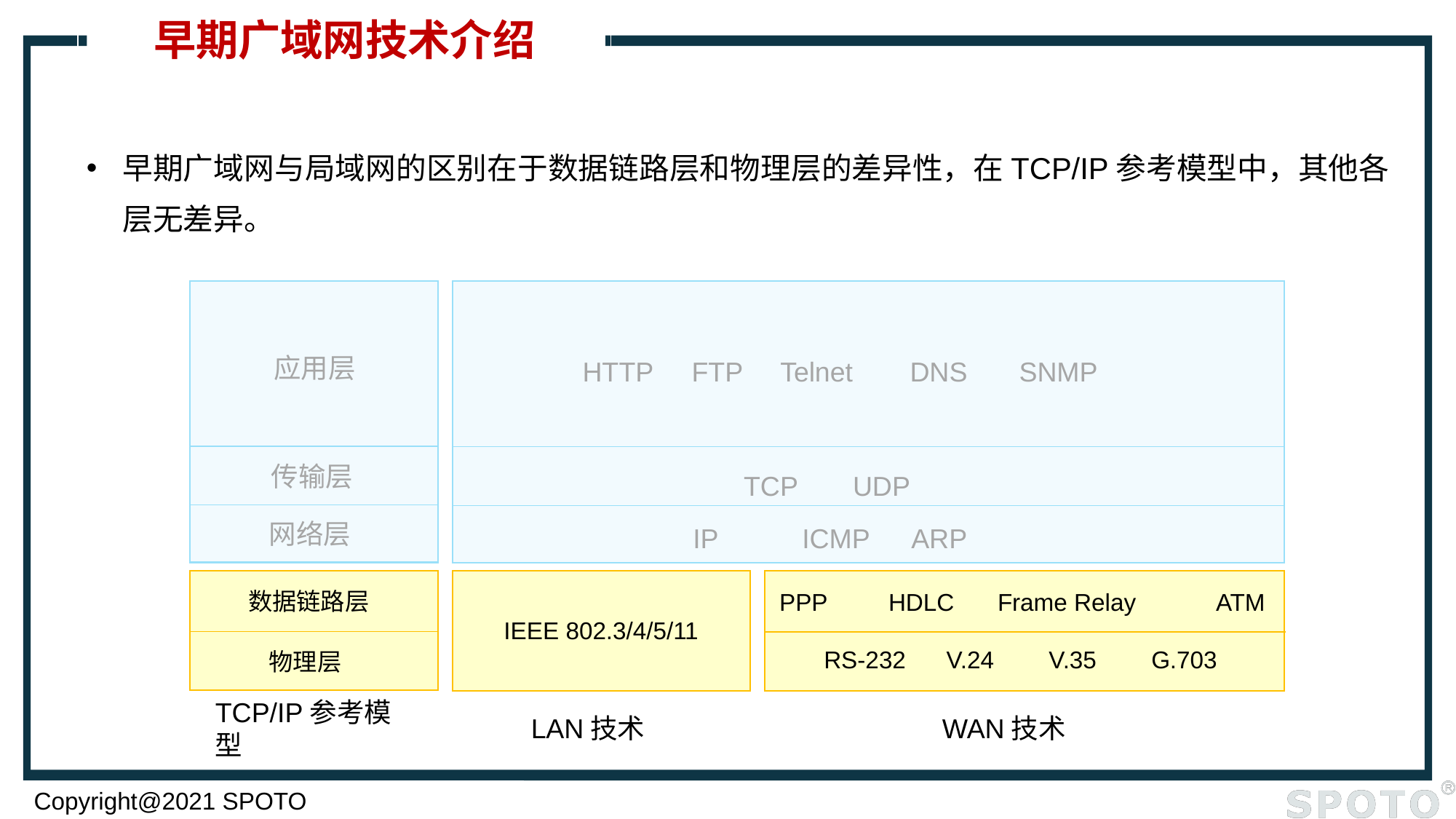

# 早期广域网技术介绍
早期广域网与局域网的区别在于数据链路层和物理层的差异性，在TCP/IP参考模型中，其他各层无差异。

应用层
传输层
网络层

HTTP	FTP     Telnet	DNS	SNMP
TCP	UDP
IP  	ICMP 	ARP

数据链路层
物理层

PPP	HDLC	Frame Relay	ATM
IEEE 802.3/4/5/11
RS-232	  V.24	 V.35	G.703
TCP/IP参考模型
LAN技术
WAN技术